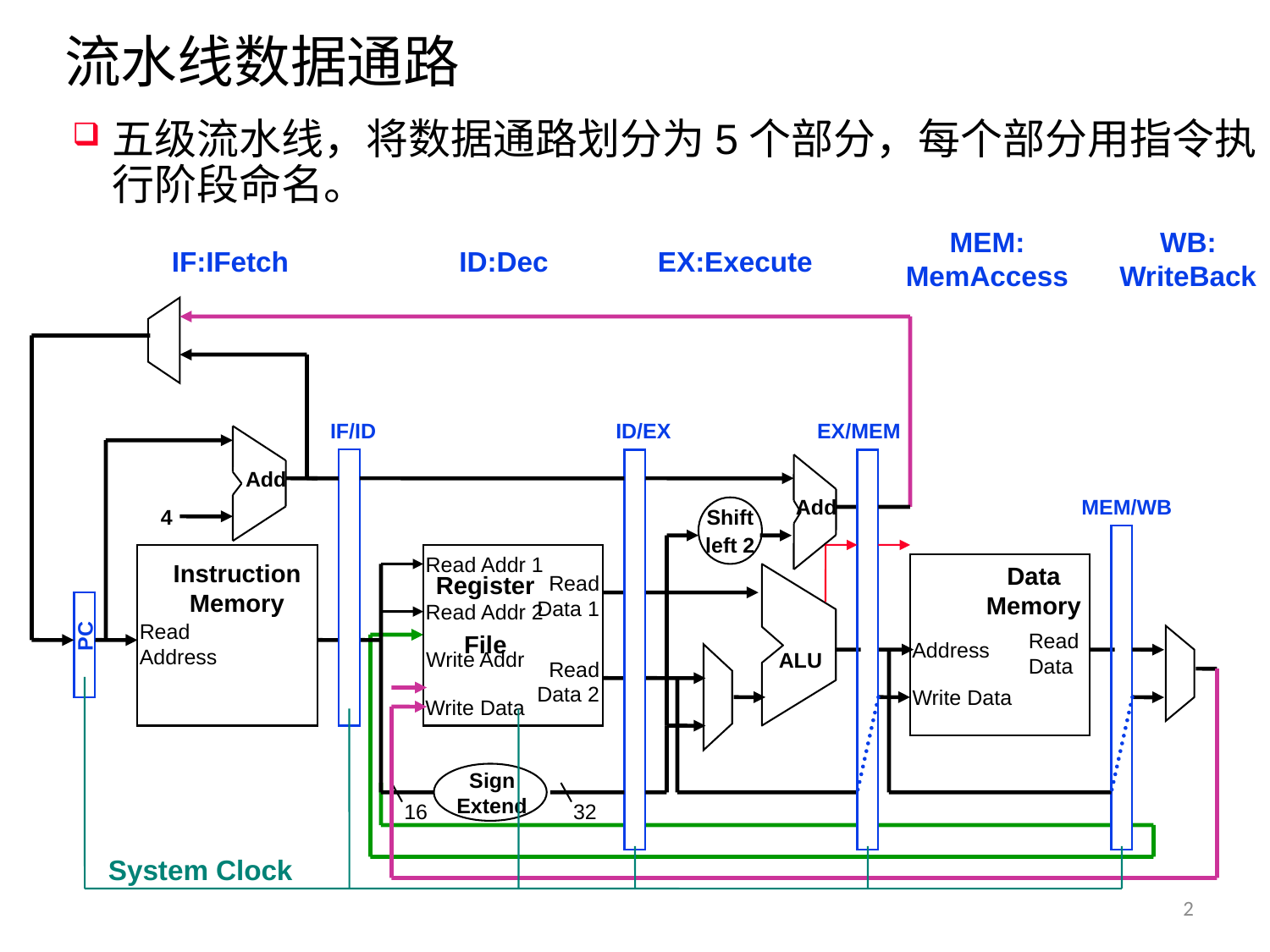

# 流水线数据通路
五级流水线，将数据通路划分为5个部分，每个部分用指令执行阶段命名。
MEM:
MemAccess
WB:
WriteBack
IF:IFetch
ID:Dec
EX:Execute

IF/ID
ID/EX
EX/MEM

Add

Add
MEM/WB
4

Shift
left 2

Read Addr 1

Instruction
Memory

Data
Memory

Register

File
Read
 Data 1

Read Addr 2

Read
Address

PC
Read
Data
Address

Write Addr
ALU
Read
 Data 2

Write Data

Write Data

Sign
Extend

16

32

System Clock

2